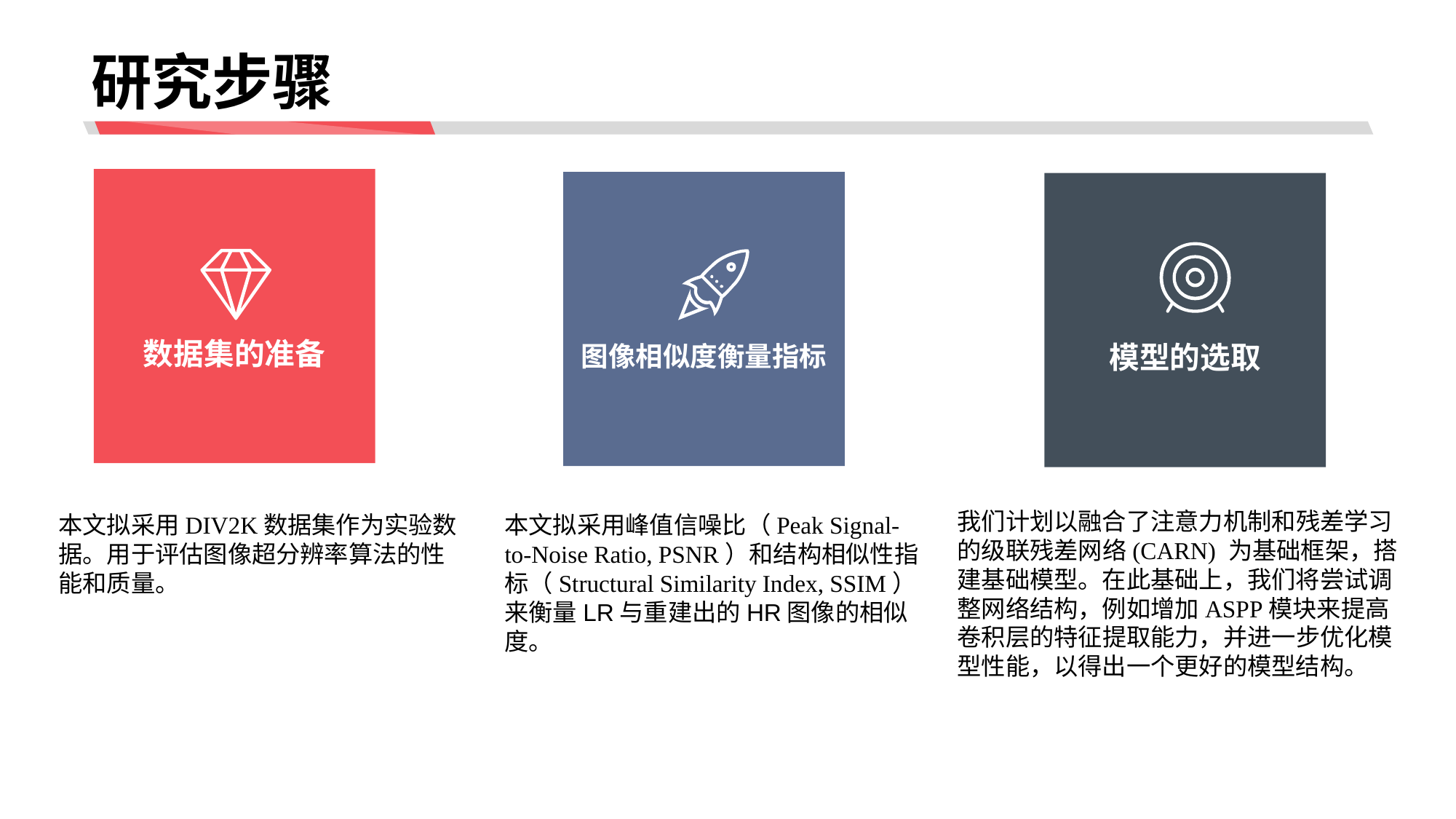

# 研究步骤
数据集的准备
图像相似度衡量指标
模型的选取

我们计划以融合了注意力机制和残差学习的级联残差网络(CARN) 为基础框架，搭建基础模型。在此基础上，我们将尝试调整网络结构，例如增加ASPP模块来提高卷积层的特征提取能力，并进一步优化模型性能，以得出一个更好的模型结构。
本文拟采用DIV2K数据集作为实验数据。用于评估图像超分辨率算法的性能和质量。
本文拟采用峰值信噪比（Peak Signal-to-Noise Ratio, PSNR）和结构相似性指标（Structural Similarity Index, SSIM）来衡量LR与重建出的HR图像的相似度。